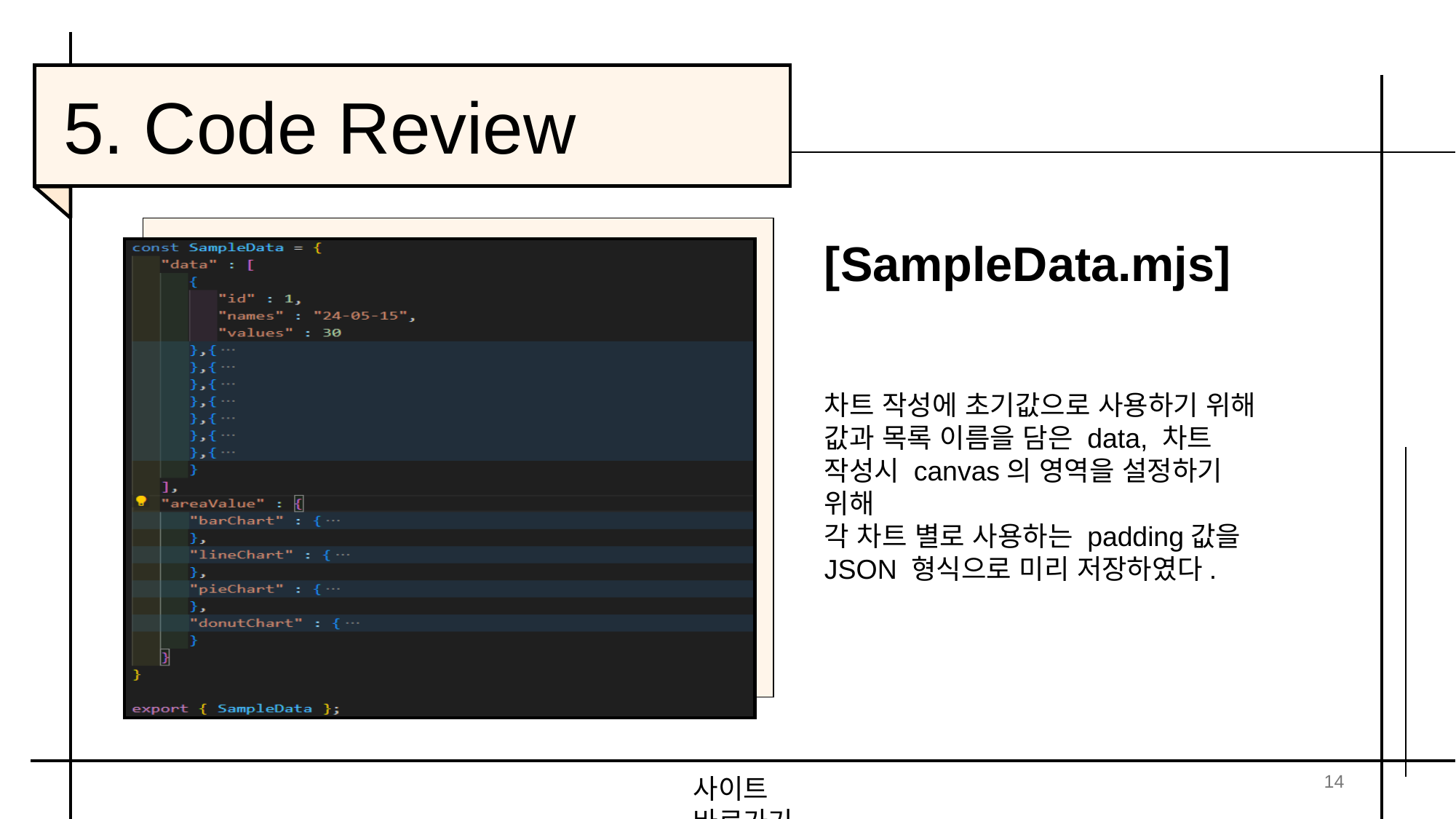

5. Code Review

[SampleData.mjs]
차트 작성에 초기값으로 사용하기 위해 값과 목록 이름을 담은 data, 차트 작성시 canvas의 영역을 설정하기 위해
각 차트 별로 사용하는 padding값을 JSON 형식으로 미리 저장하였다.
14
사이트 바로가기